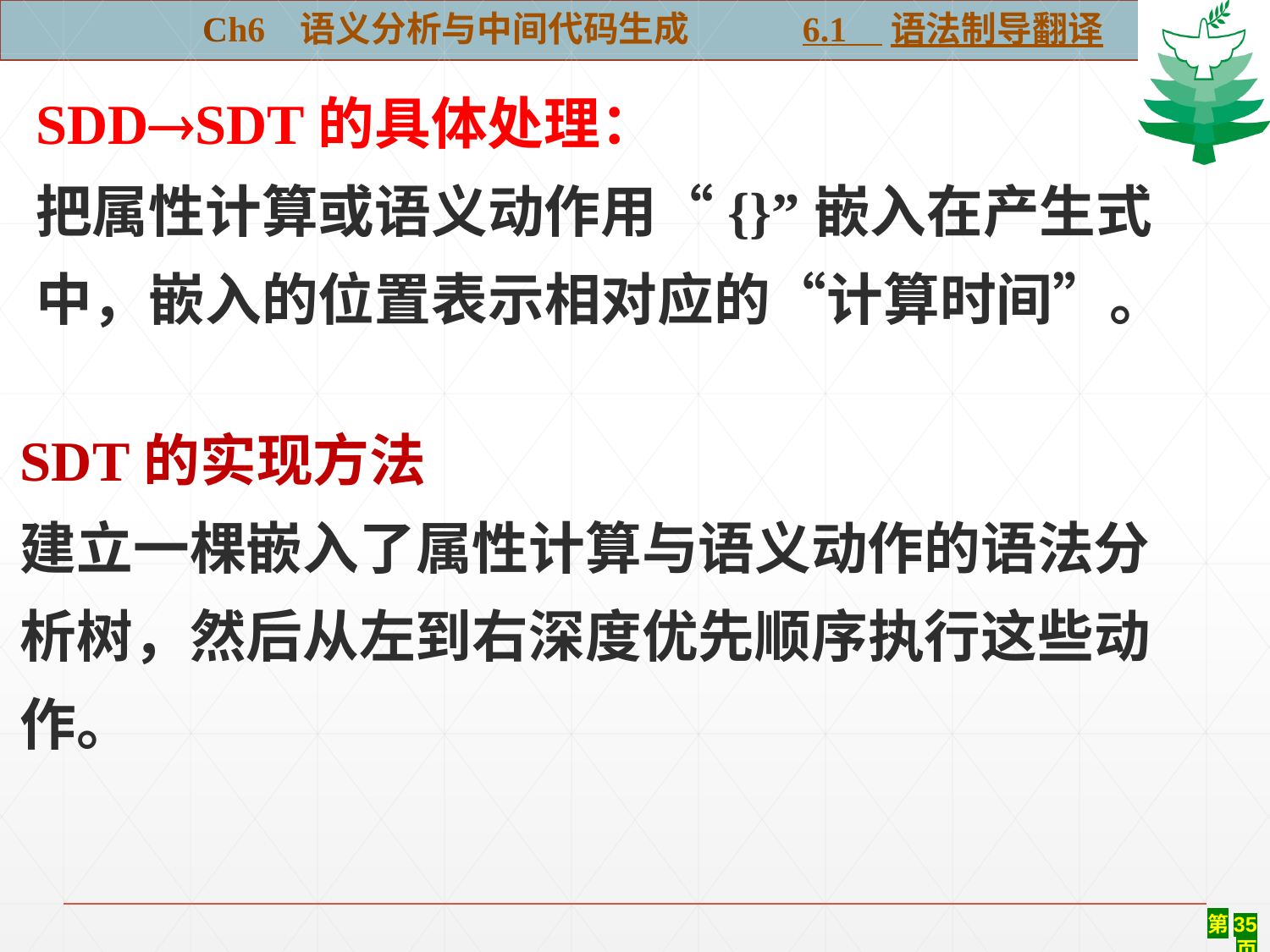

Ch6   语义分析与中间代码生成             6.1    语法制导翻译
SDD→SDT的具体处理：
把属性计算或语义动作用“{}”嵌入在产生式中，嵌入的位置表示相对应的“计算时间”。

SDT的实现方法
建立一棵嵌入了属性计算与语义动作的语法分析树，然后从左到右深度优先顺序执行这些动作。